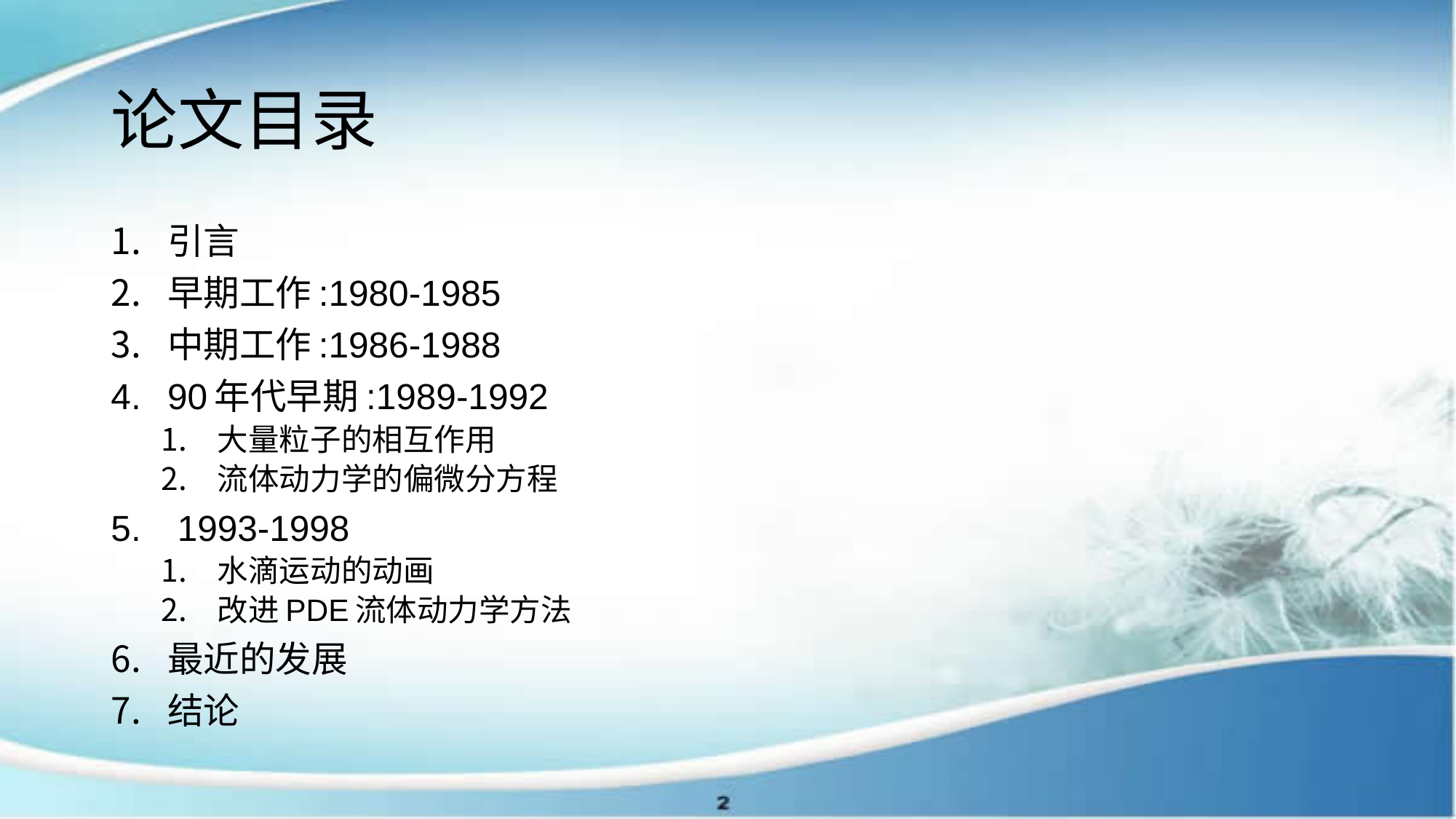

# 论文目录
引言
早期工作:1980-1985
中期工作:1986-1988
90年代早期:1989-1992
大量粒子的相互作用
流体动力学的偏微分方程
 1993-1998
水滴运动的动画
改进PDE流体动力学方法
最近的发展
结论